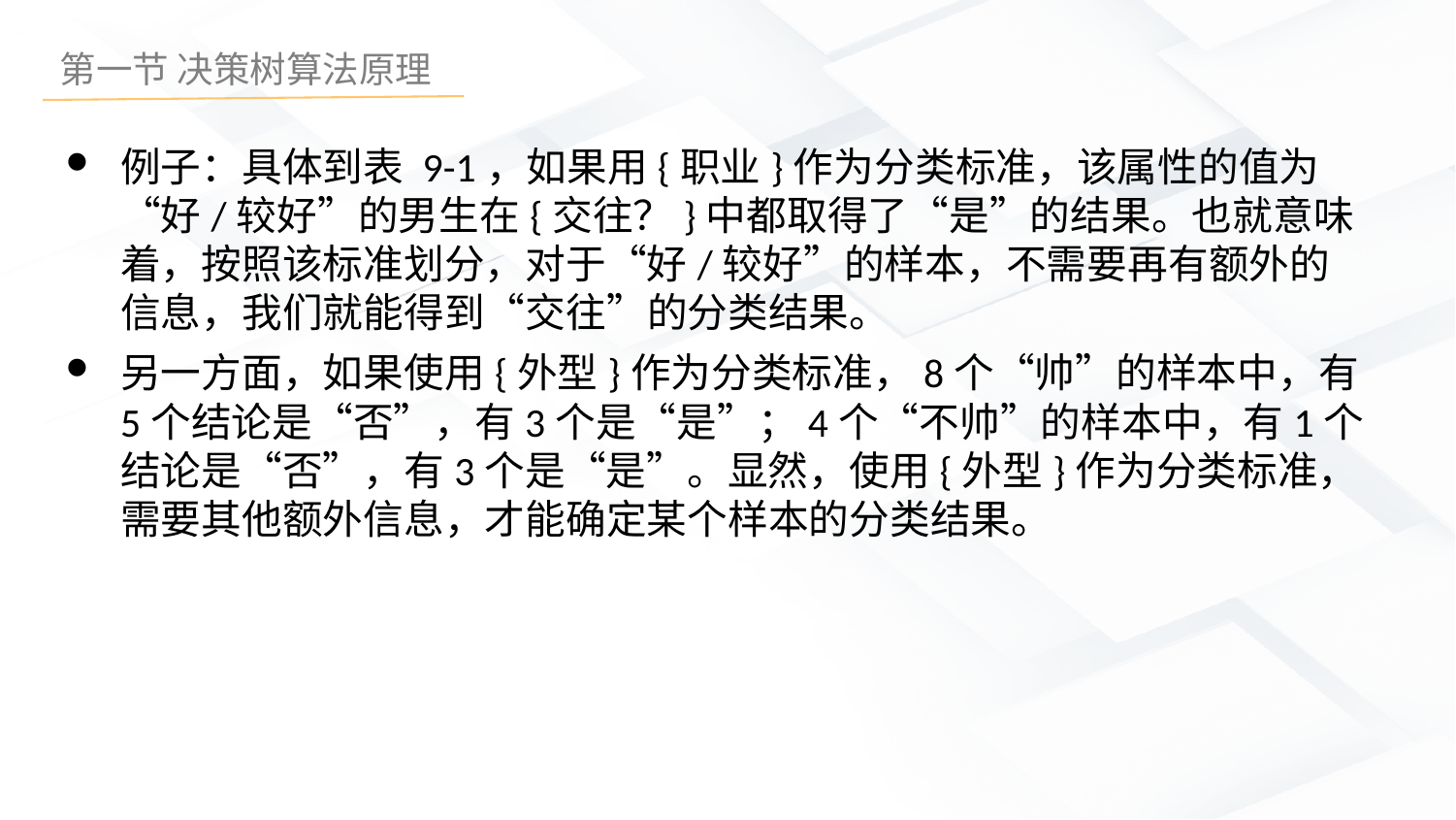

例子：具体到表 9-1，如果用{职业}作为分类标准，该属性的值为“好/较好”的男生在{交往？}中都取得了“是”的结果。也就意味着，按照该标准划分，对于“好/较好”的样本，不需要再有额外的信息，我们就能得到“交往”的分类结果。
另一方面，如果使用{外型}作为分类标准，8个“帅”的样本中，有5个结论是“否”，有3个是“是”；4个“不帅”的样本中，有1个结论是“否”，有3个是“是”。显然，使用{外型}作为分类标准，需要其他额外信息，才能确定某个样本的分类结果。